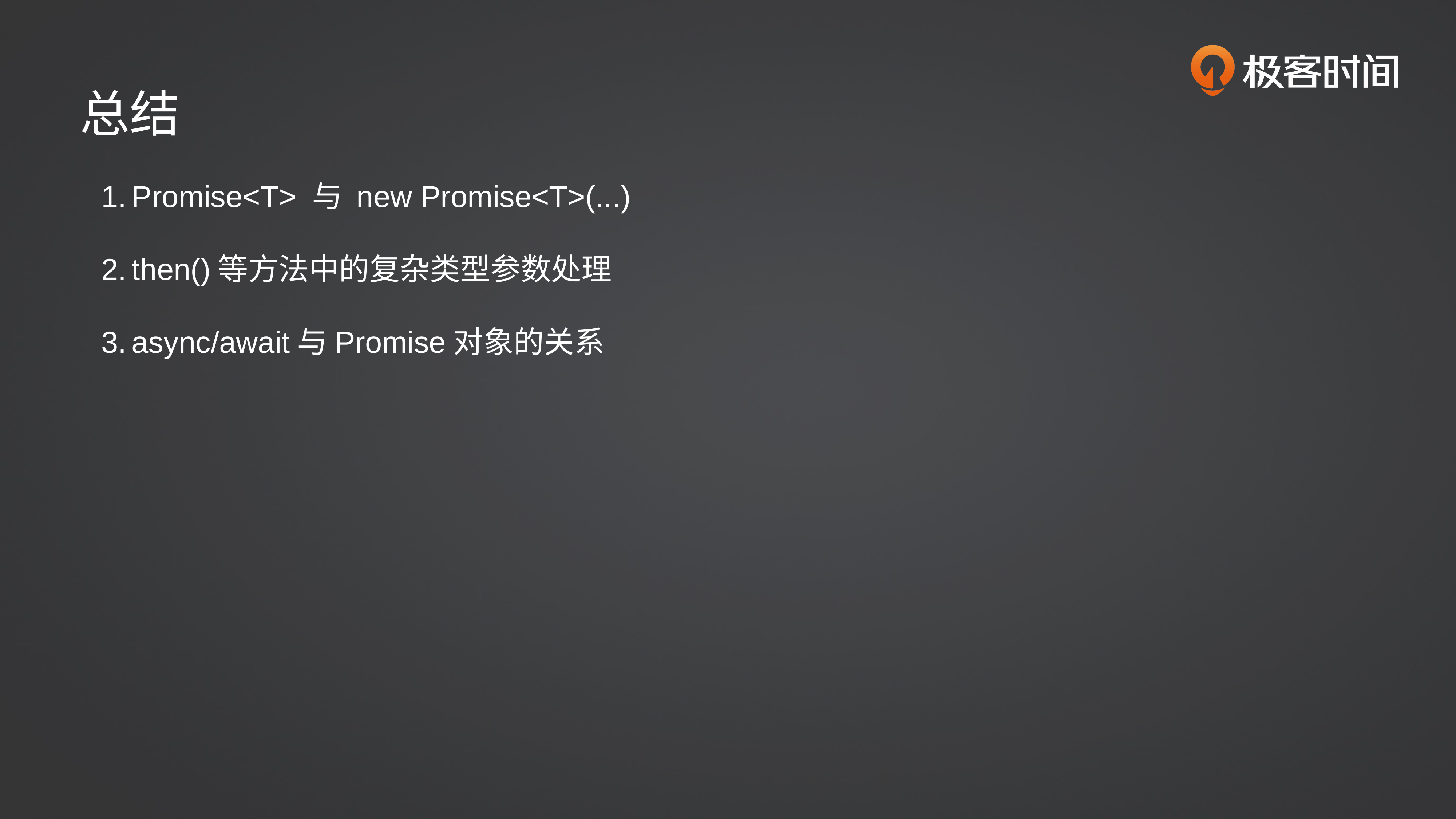

总结
Promise<T> 与 new Promise<T>(...)

then()等方法中的复杂类型参数处理

async/await与Promise对象的关系